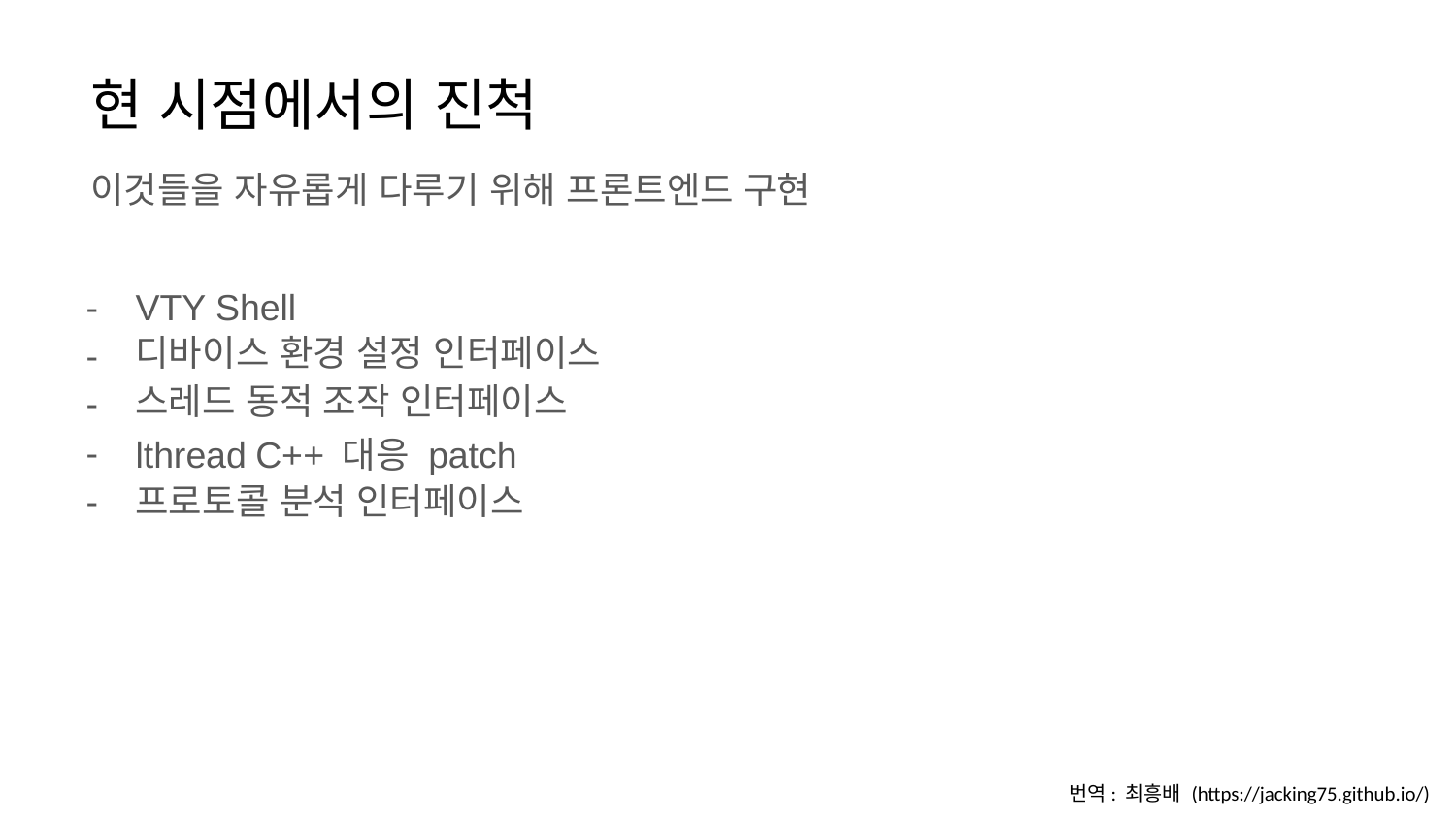

현 시점에서의 진척

이것들을 자유롭게 다루기 위해 프론트엔드 구현

-
-
-
-
-
VTY Shell
디바이스 환경 설정 인터페이스
스레드 동적 조작 인터페이스
lthread C++ 대응 patch
프로토콜 분석 인터페이스
번역: 최흥배 (https://jacking75.github.io/)